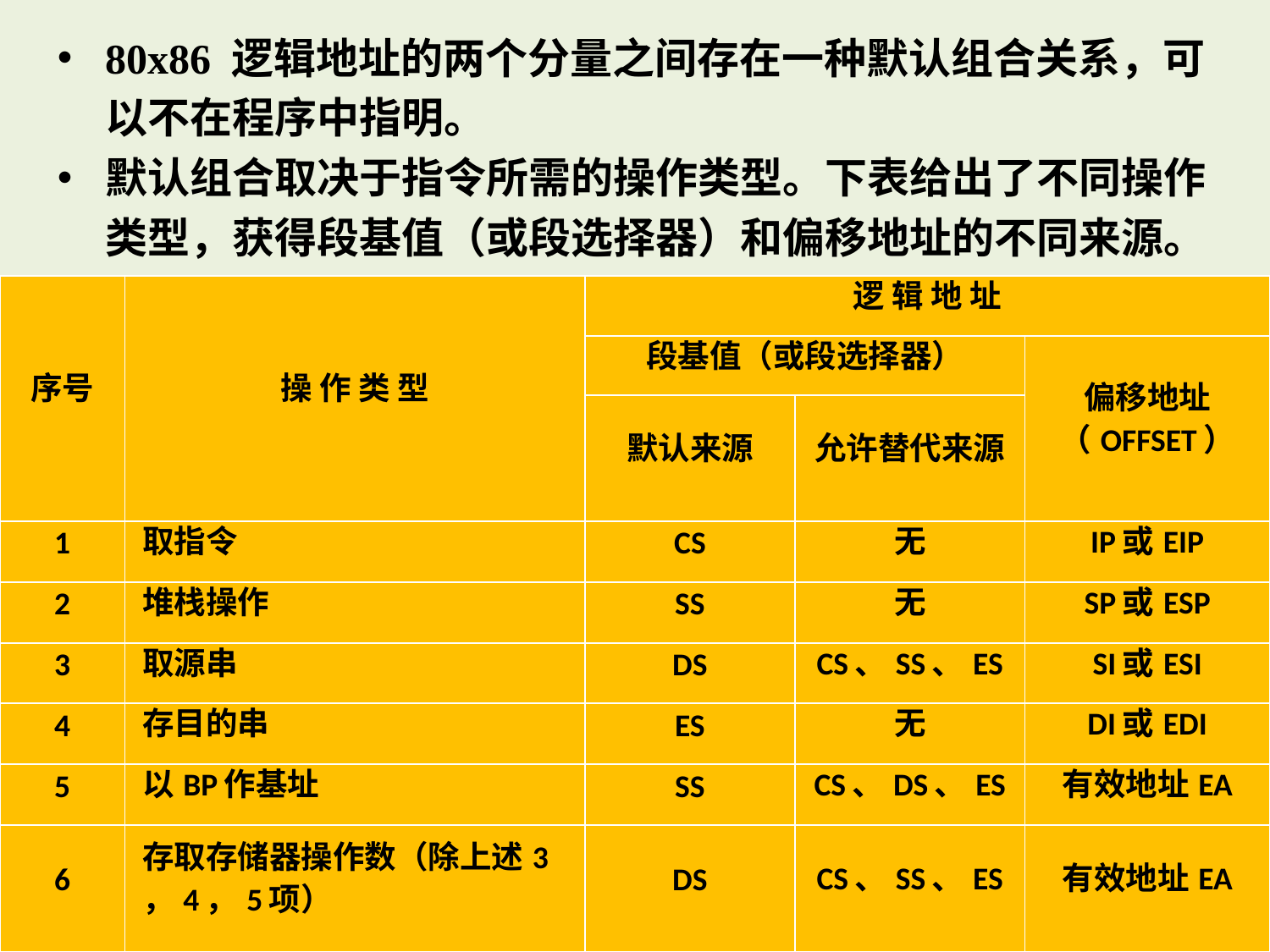

80x86 逻辑地址的两个分量之间存在一种默认组合关系，可以不在程序中指明。
默认组合取决于指令所需的操作类型。下表给出了不同操作类型，获得段基值（或段选择器）和偏移地址的不同来源。
| 序号 | 操 作 类 型 | 逻 辑 地 址 |  |  |
| --- | --- | --- | --- | --- |
|  |  | 段基值（或段选择器） |  | 偏移地址 （OFFSET） |
|  |  | 默认来源 | 允许替代来源 |  |
| 1 | 取指令 | CS | 无 | IP或EIP |
| 2 | 堆栈操作 | SS | 无 | SP或ESP |
| 3 | 取源串 | DS | CS、SS、ES | SI或ESI |
| 4 | 存目的串 | ES | 无 | DI或EDI |
| 5 | 以BP作基址 | SS | CS、DS、ES | 有效地址EA |
| 6 | 存取存储器操作数（除上述3 ，4，5项） | DS | CS、SS、ES | 有效地址EA |
73